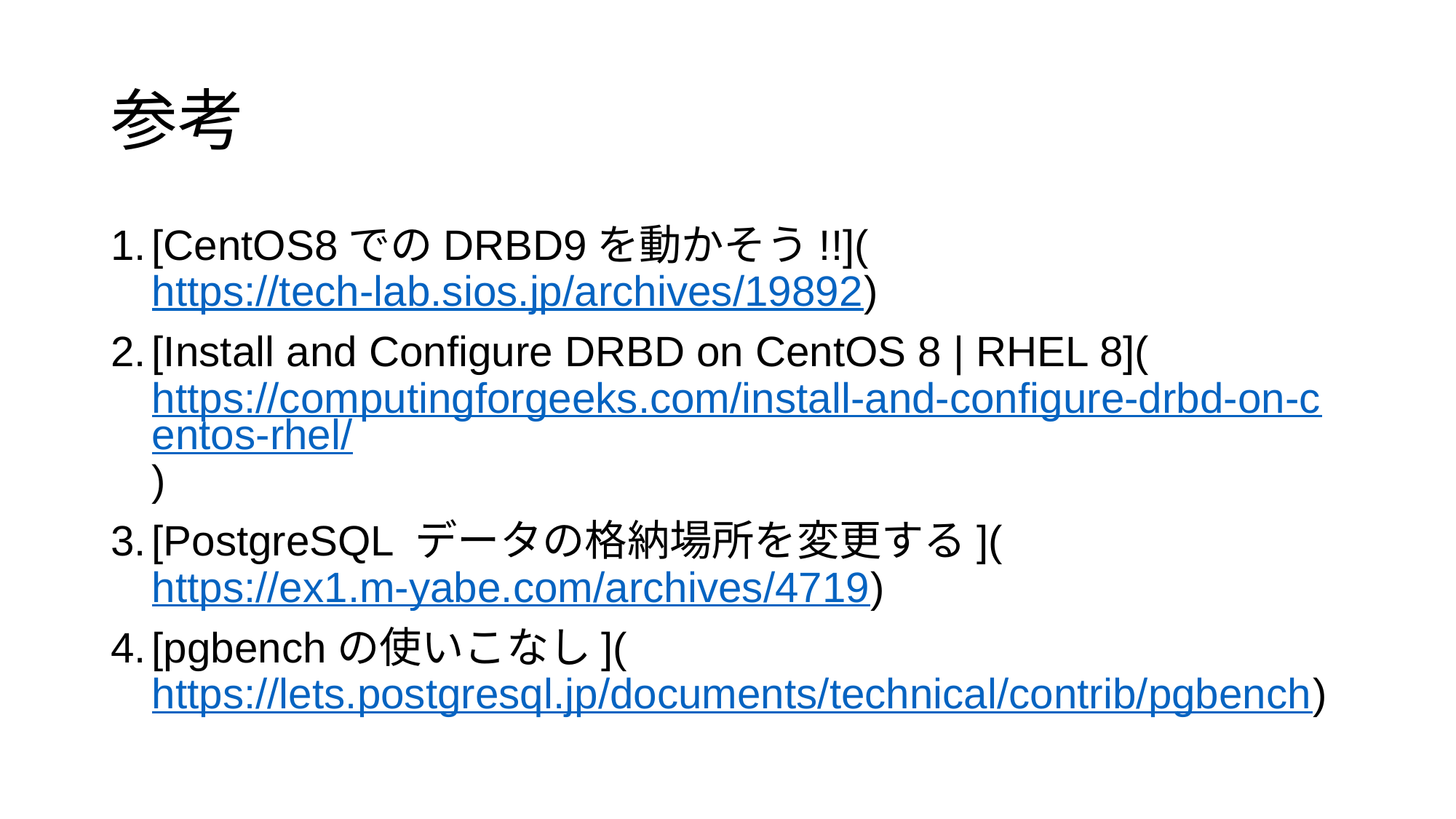

# 参考
[CentOS8でのDRBD9を動かそう!!](https://tech-lab.sios.jp/archives/19892)
[Install and Configure DRBD on CentOS 8 | RHEL 8](https://computingforgeeks.com/install-and-configure-drbd-on-centos-rhel/)
[PostgreSQL データの格納場所を変更する](https://ex1.m-yabe.com/archives/4719)
[pgbenchの使いこなし](https://lets.postgresql.jp/documents/technical/contrib/pgbench)